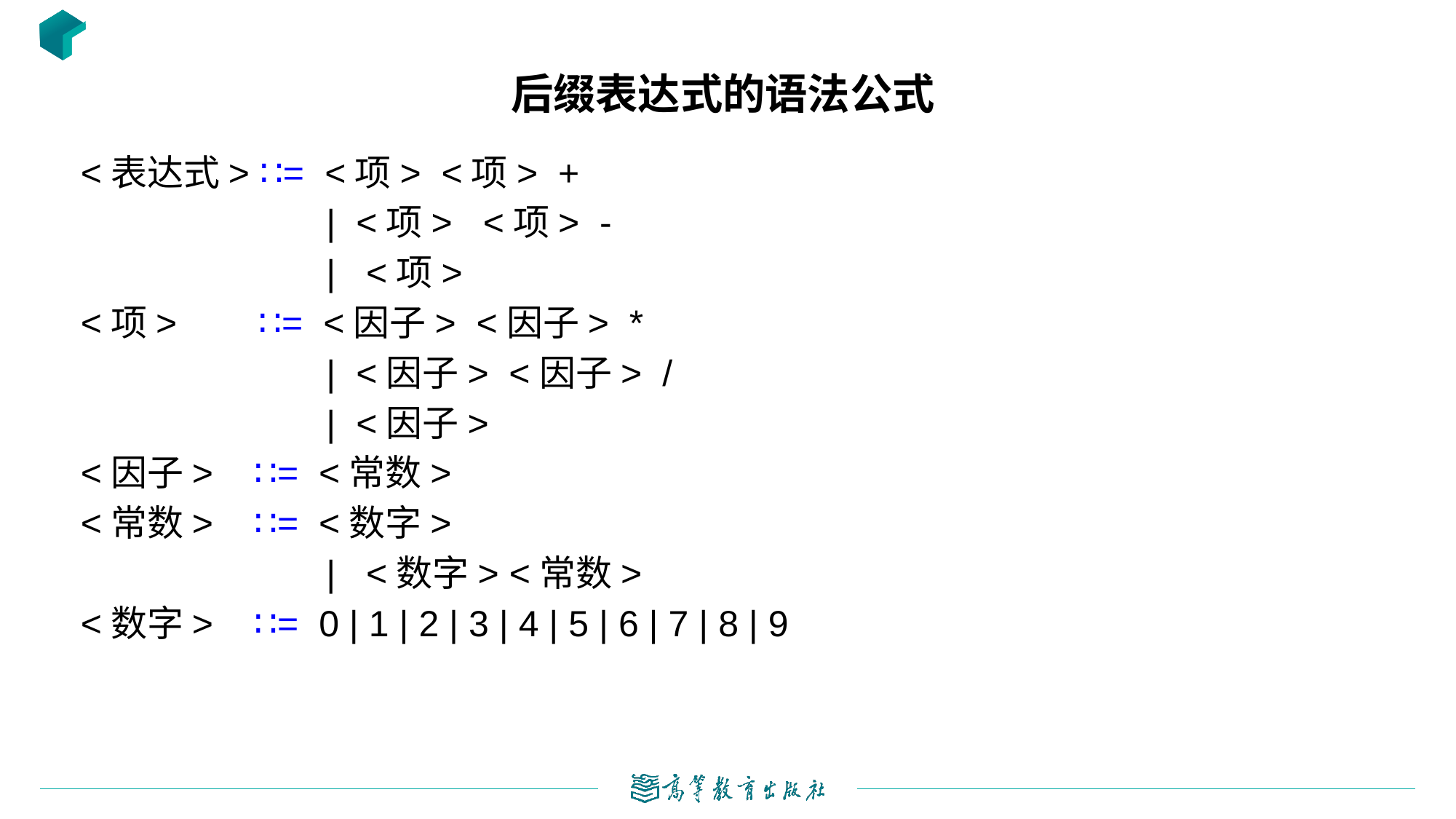

# 后缀表达式的语法公式
<表达式> ∷=  <项>  <项>  +
         		|  <项>   <项>  -
          		|   <项>
<项>        ∷=  <因子>  <因子>  *
          		|  <因子>  <因子>  /
          		|  <因子>
<因子>    ∷=  <常数>
<常数>    ∷=  <数字>
          		|   <数字> <常数>
<数字>    ∷=  0 | 1 | 2 | 3 | 4 | 5 | 6 | 7 | 8 | 9